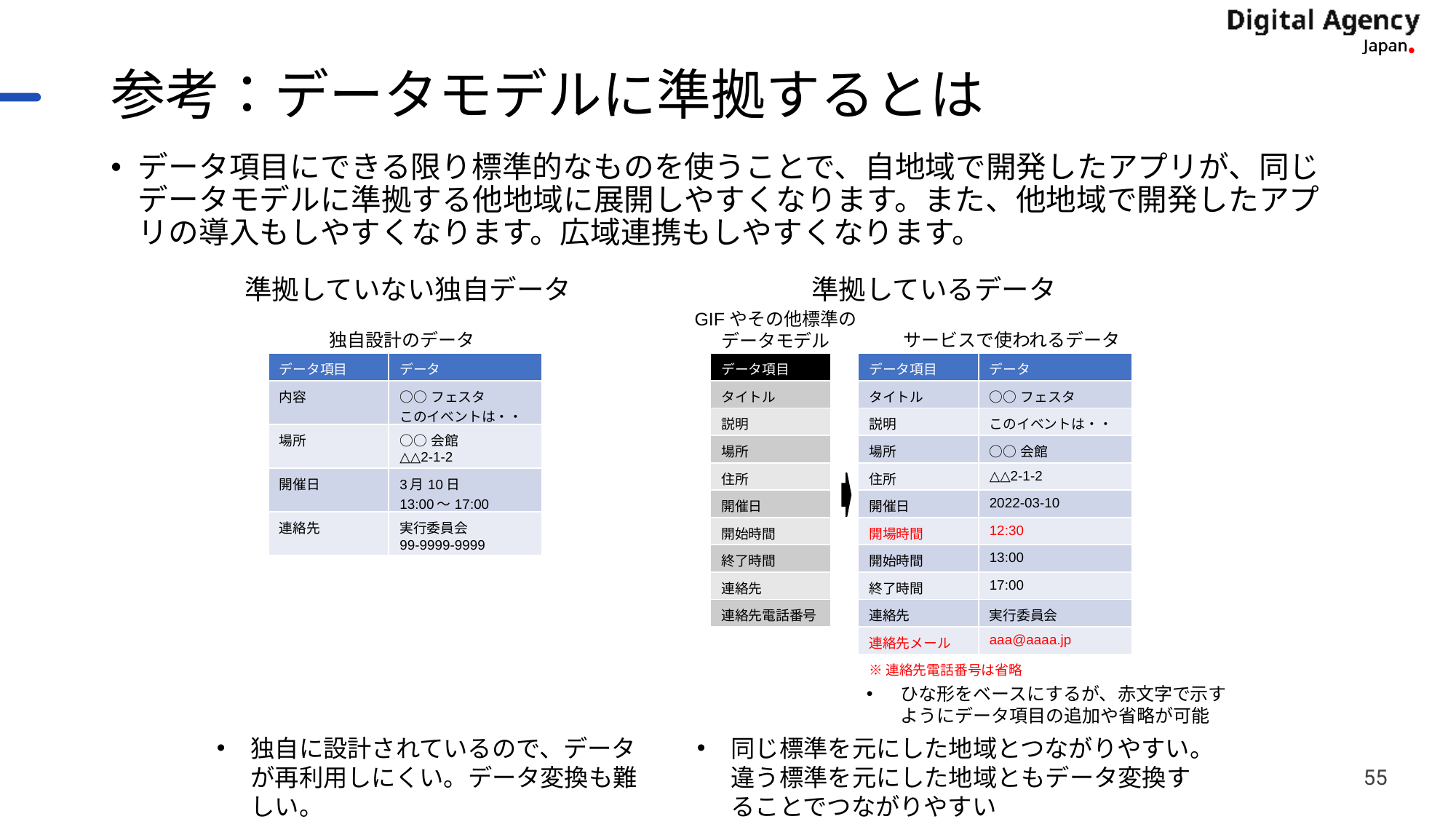

# 参考：データモデルに準拠するとは
データ項目にできる限り標準的なものを使うことで、自地域で開発したアプリが、同じデータモデルに準拠する他地域に展開しやすくなります。また、他地域で開発したアプリの導入もしやすくなります。広域連携もしやすくなります。

準拠していない独自データ
準拠しているデータ
GIFやその他標準の
データモデル
独自設計のデータ
サービスで使われるデータ
| データ項目 | データ |
| --- | --- |
| 内容 | ○○フェスタ このイベントは・・ |
| 場所 | ○○会館 △△2-1-2 |
| 開催日 | 3月10日 13:00～17:00 |
| 連絡先 | 実行委員会 99-9999-9999 |
| データ項目 |
| --- |
| タイトル |
| 説明 |
| 場所 |
| 住所 |
| 開催日 |
| 開始時間 |
| 終了時間 |
| 連絡先 |
| 連絡先電話番号 |
| データ項目 | データ |
| --- | --- |
| タイトル | ○○フェスタ |
| 説明 | このイベントは・・ |
| 場所 | ○○会館 |
| 住所 | △△2-1-2 |
| 開催日 | 2022-03-10 |
| 開場時間 | 12:30 |
| 開始時間 | 13:00 |
| 終了時間 | 17:00 |
| 連絡先 | 実行委員会 |
| 連絡先メール | aaa@aaaa.jp |

※連絡先電話番号は省略
ひな形をベースにするが、赤文字で示すようにデータ項目の追加や省略が可能
独自に設計されているので、データが再利用しにくい。データ変換も難しい。
同じ標準を元にした地域とつながりやすい。違う標準を元にした地域ともデータ変換することでつながりやすい
55